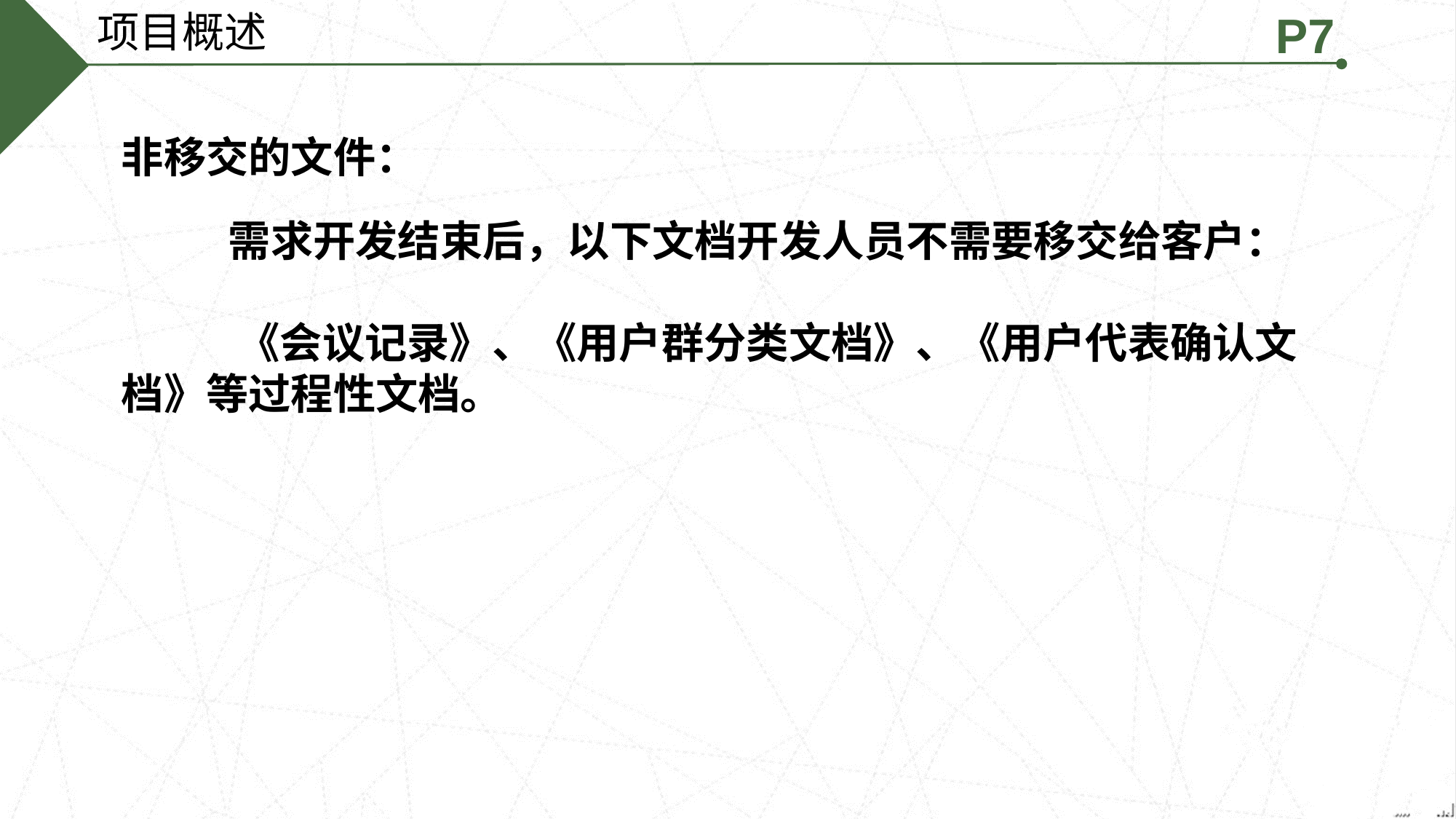

项目概述
P7

非移交的文件：

            需求开发结束后，以下文档开发人员不需要移交给客户：

           《会议记录》、《用户群分类文档》、《用户代表确认文档》等过程性文档。